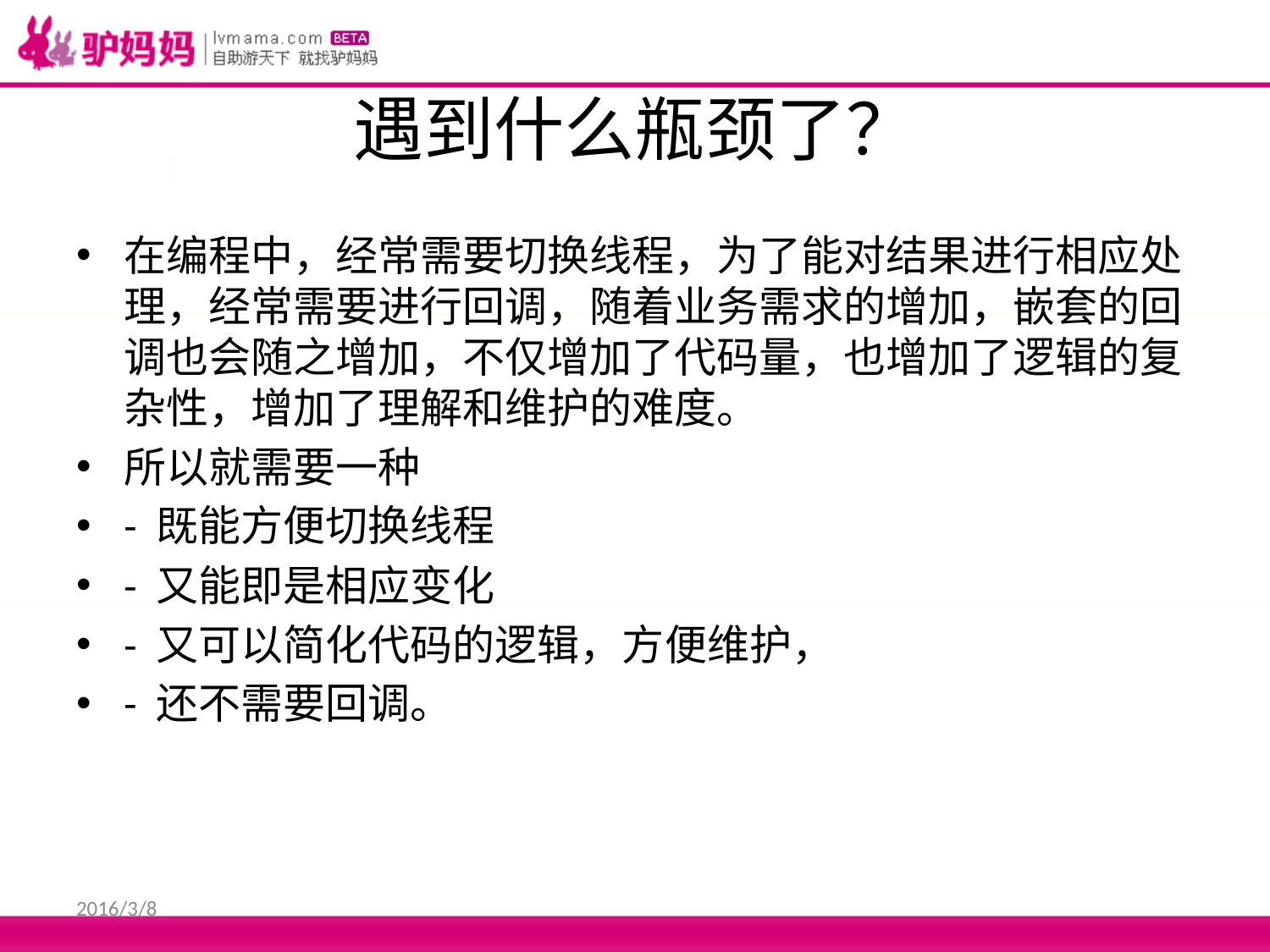

# 遇到什么瓶颈了？
在编程中，经常需要切换线程，为了能对结果进行相应处理，经常需要进行回调，随着业务需求的增加，嵌套的回调也会随之增加，不仅增加了代码量，也增加了逻辑的复杂性，增加了理解和维护的难度。
所以就需要一种
- 既能方便切换线程
- 又能即是相应变化
- 又可以简化代码的逻辑，方便维护，
- 还不需要回调。
2016/3/8